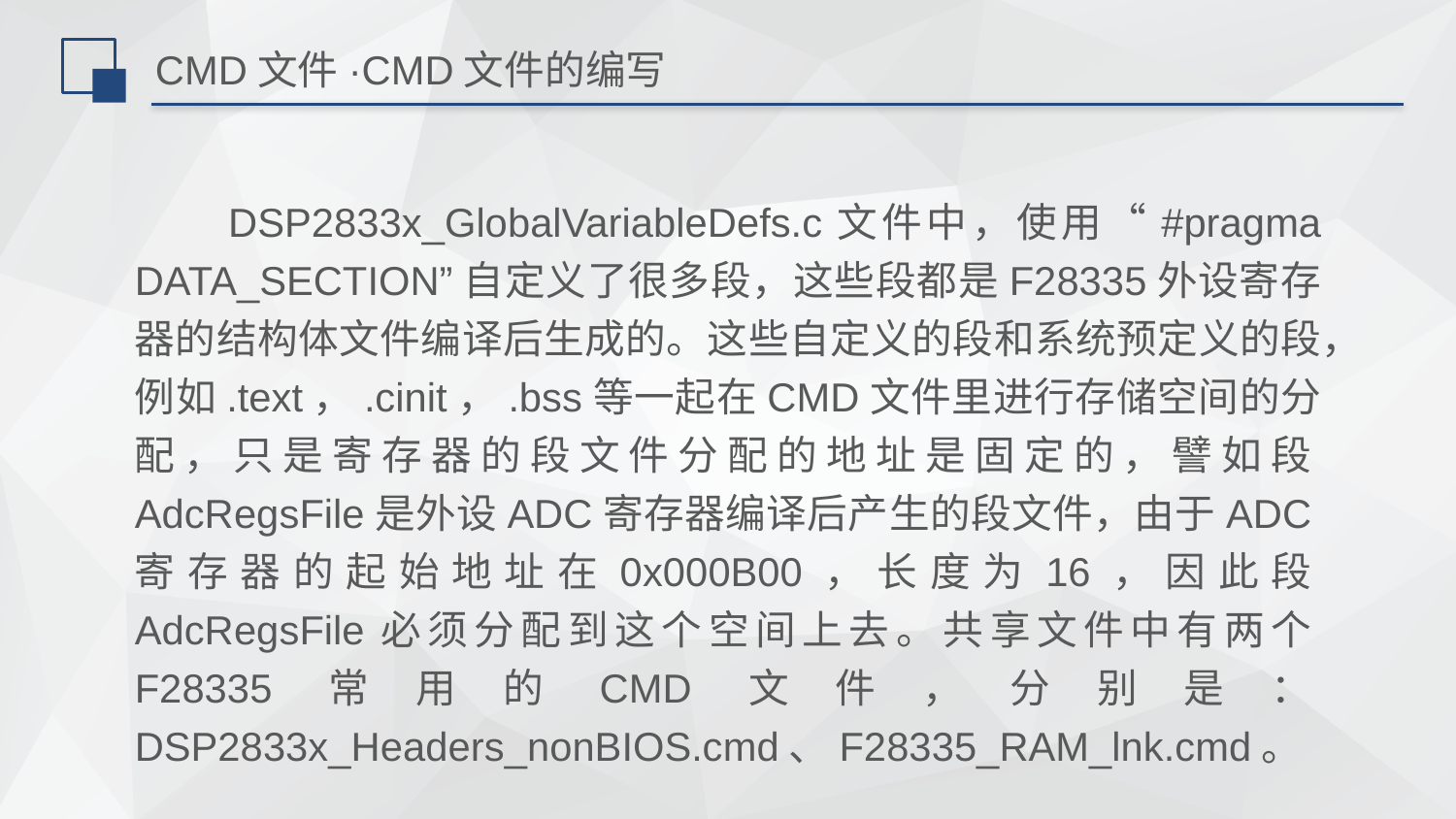

# CMD文件·CMD文件的编写
      DSP2833x_GlobalVariableDefs.c文件中，使用“#pragma DATA_SECTION”自定义了很多段，这些段都是F28335外设寄存器的结构体文件编译后生成的。这些自定义的段和系统预定义的段，例如.text，.cinit，.bss等一起在CMD文件里进行存储空间的分配，只是寄存器的段文件分配的地址是固定的，譬如段AdcRegsFile是外设ADC寄存器编译后产生的段文件，由于ADC寄存器的起始地址在0x000B00，长度为16，因此段AdcRegsFile必须分配到这个空间上去。共享文件中有两个F28335常用的CMD文件，分别是：DSP2833x_Headers_nonBIOS.cmd、F28335_RAM_lnk.cmd。